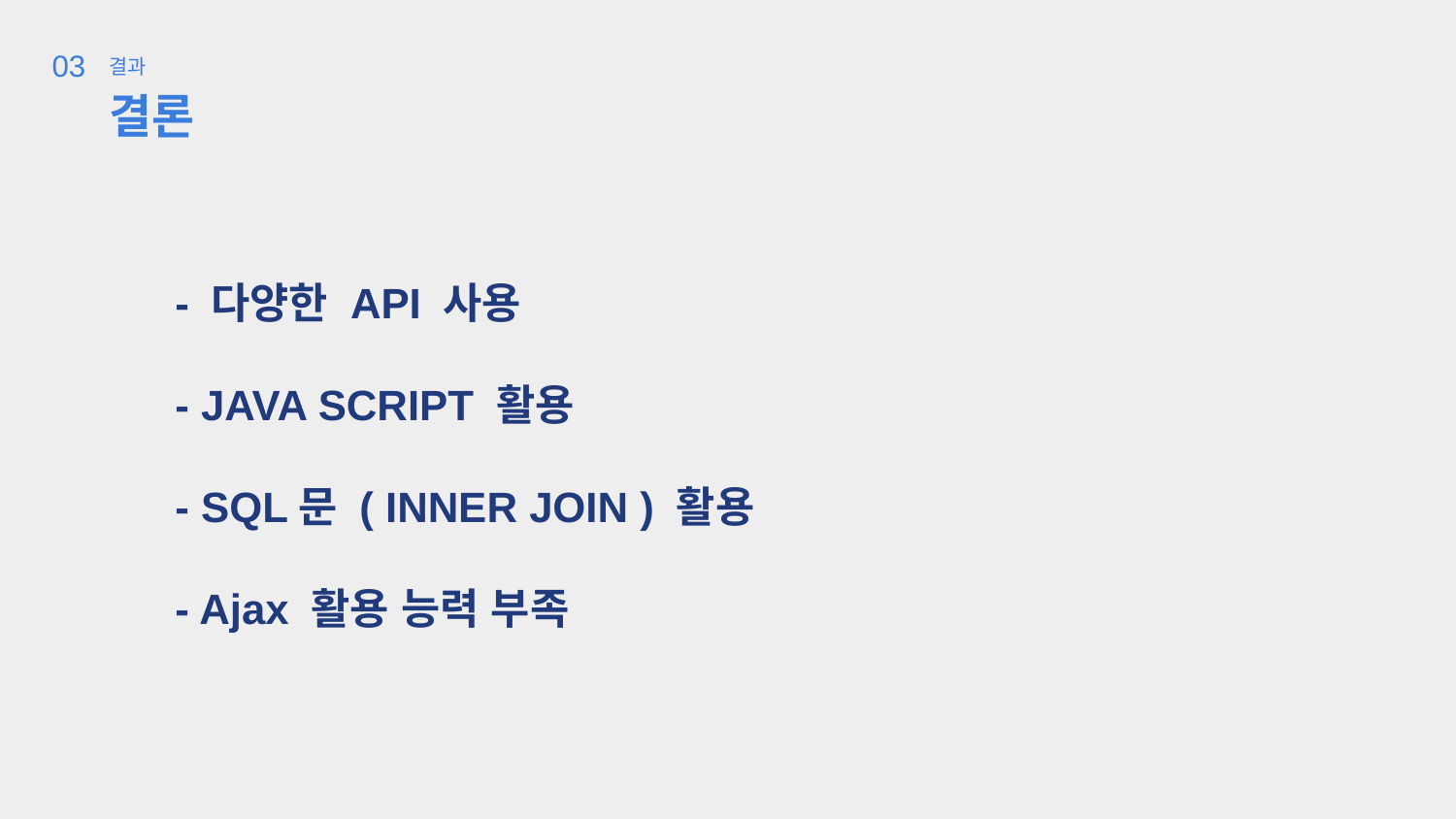

03
결과
결론
- 다양한 API 사용

- JAVA SCRIPT 활용

- SQL문 ( INNER JOIN ) 활용

- Ajax 활용 능력 부족